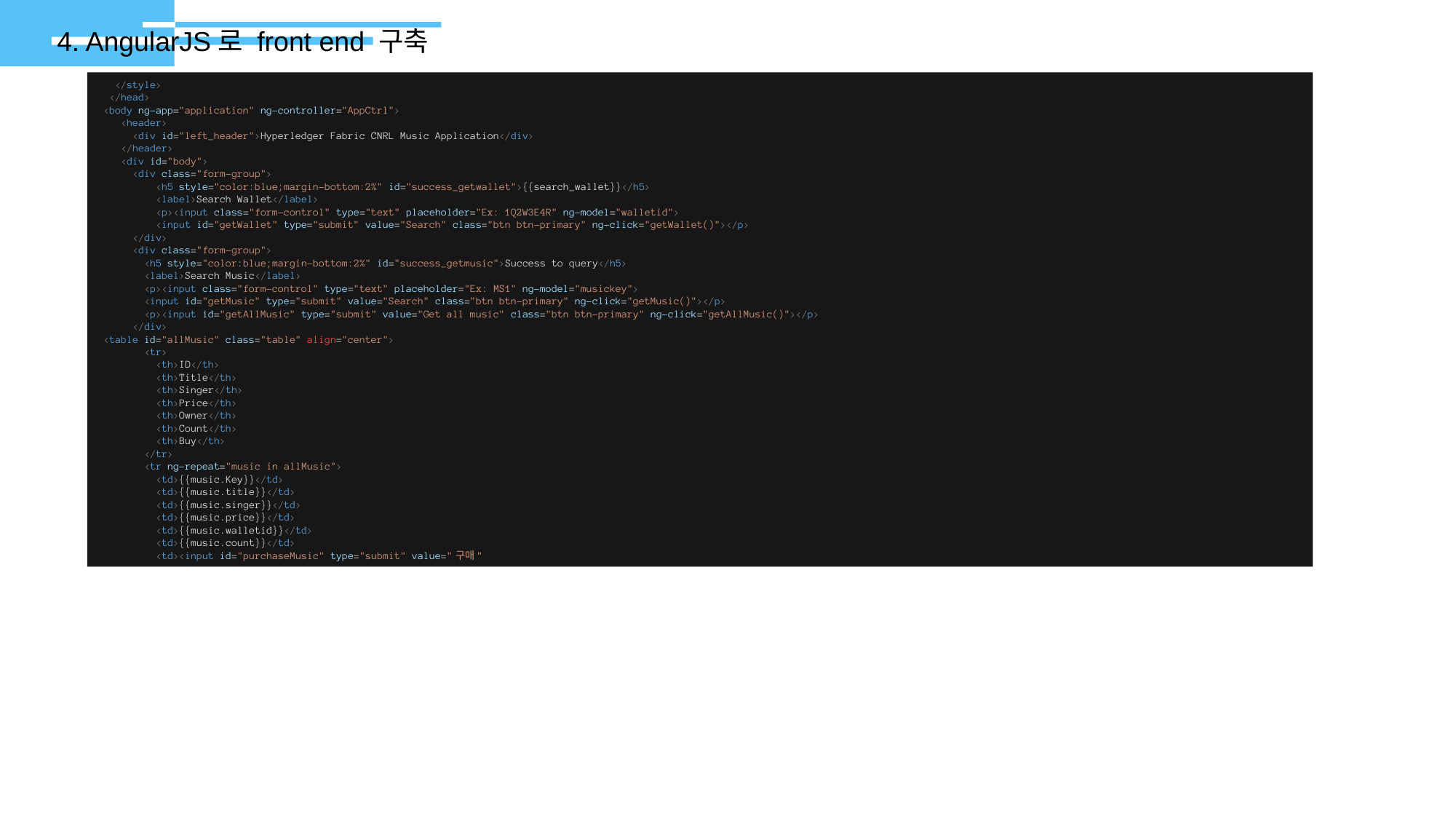

4. AngularJS로 front end 구축
   </style>
  </head>
 <body ng-app="application" ng-controller="AppCtrl">
    <header>
      <div id="left_header">Hyperledger Fabric CNRL Music Application</div>
    </header>
    <div id="body">
      <div class="form-group">
          <h5 style="color:blue;margin-bottom:2%" id="success_getwallet">{{search_wallet}}</h5>
          <label>Search Wallet</label>
          <p><input class="form-control" type="text" placeholder="Ex: 1Q2W3E4R" ng-model="walletid">
          <input id="getWallet" type="submit" value="Search" class="btn btn-primary" ng-click="getWallet()"></p>
      </div>
      <div class="form-group">
        <h5 style="color:blue;margin-bottom:2%" id="success_getmusic">Success to query</h5>
        <label>Search Music</label>
        <p><input class="form-control" type="text" placeholder="Ex: MS1" ng-model="musickey">
        <input id="getMusic" type="submit" value="Search" class="btn btn-primary" ng-click="getMusic()"></p>
        <p><input id="getAllMusic" type="submit" value="Get all music" class="btn btn-primary" ng-click="getAllMusic()"></p>
      </div>
 <table id="allMusic" class="table" align="center">
        <tr>
          <th>ID</th>
          <th>Title</th>
          <th>Singer</th>
          <th>Price</th>
          <th>Owner</th>
          <th>Count</th>
          <th>Buy</th>
        </tr>
        <tr ng-repeat="music in allMusic">
          <td>{{music.Key}}</td>
          <td>{{music.title}}</td>
          <td>{{music.singer}}</td>
          <td>{{music.price}}</td>
          <td>{{music.walletid}}</td>
          <td>{{music.count}}</td>
          <td><input id="purchaseMusic" type="submit" value="구매"